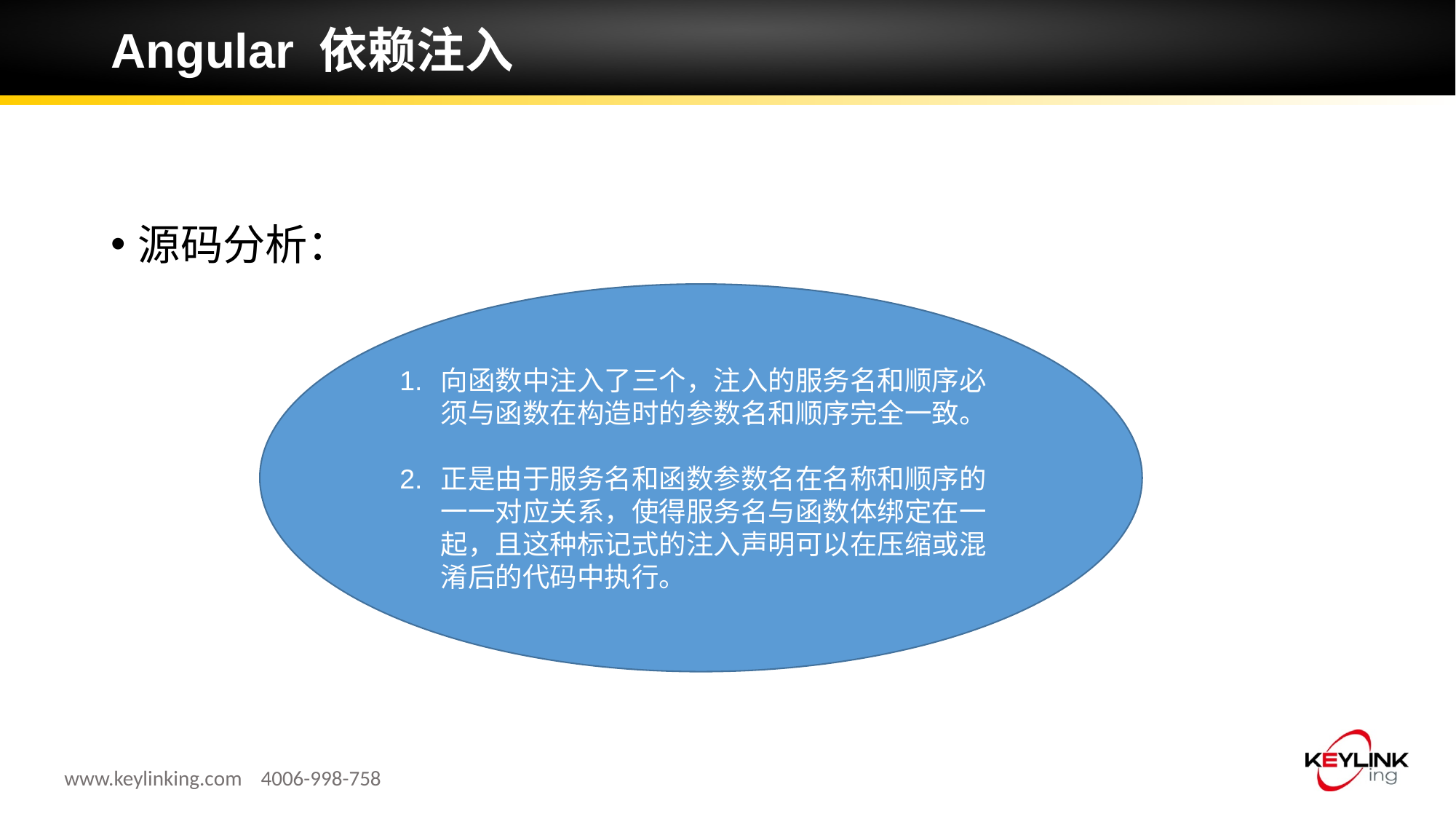

# Angular 依赖注入
源码分析：

向函数中注入了三个，注入的服务名和顺序必须与函数在构造时的参数名和顺序完全一致。

正是由于服务名和函数参数名在名称和顺序的一一对应关系，使得服务名与函数体绑定在一起，且这种标记式的注入声明可以在压缩或混淆后的代码中执行。